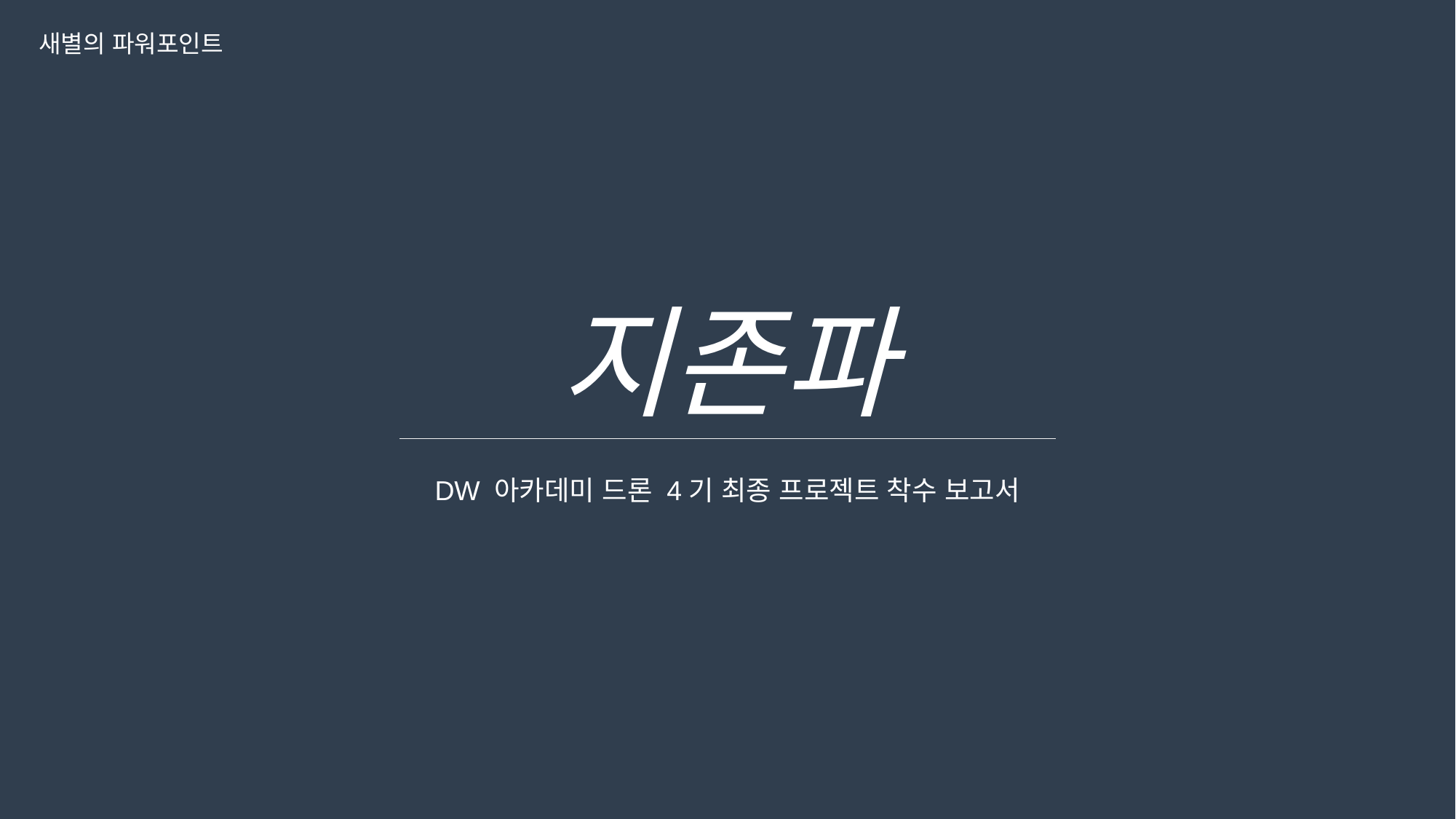

새별의 파워포인트
지존파
DW 아카데미 드론 4기 최종 프로젝트 착수 보고서